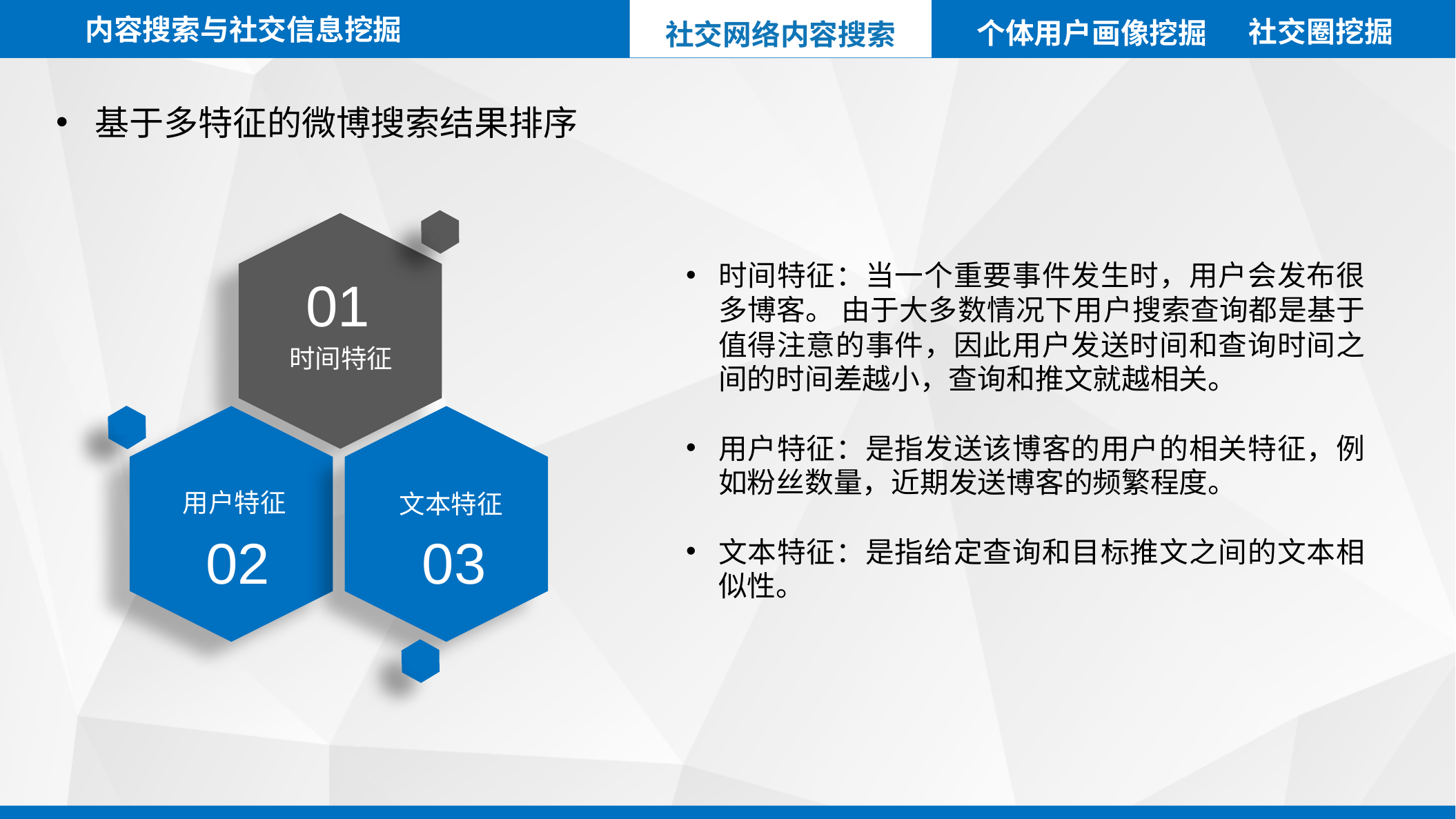

内容搜索与社交信息挖掘
社交圈挖掘
个体用户画像挖掘
社交网络内容搜索

基于多特征的微博搜索结果排序

01
时间特征
时间特征：当一个重要事件发生时，用户会发布很多博客。 由于大多数情况下用户搜索查询都是基于值得注意的事件，因此用户发送时间和查询时间之间的时间差越小，查询和推文就越相关。

用户特征：是指发送该博客的用户的相关特征，例如粉丝数量，近期发送博客的频繁程度。

文本特征：是指给定查询和目标推文之间的文本相似性。

用户特征
02

文本特征
03